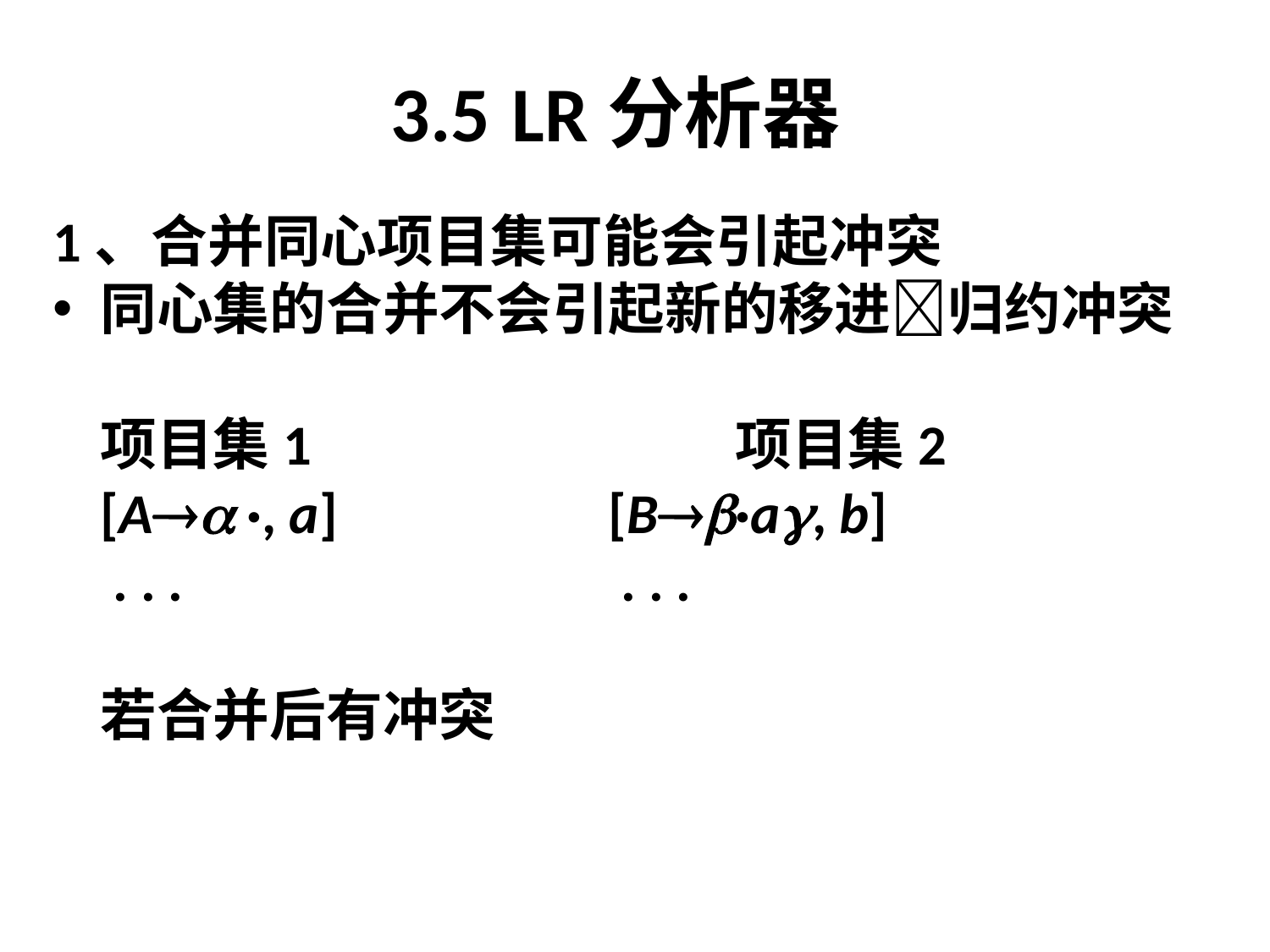

# 3.5 LR分析器
1、合并同心项目集可能会引起冲突
同心集的合并不会引起新的移进−归约冲突

	项目集1				项目集2
	[A→α ·, a] 			[B→β·aγ, b]
	 . . .				 . . .

	若合并后有冲突